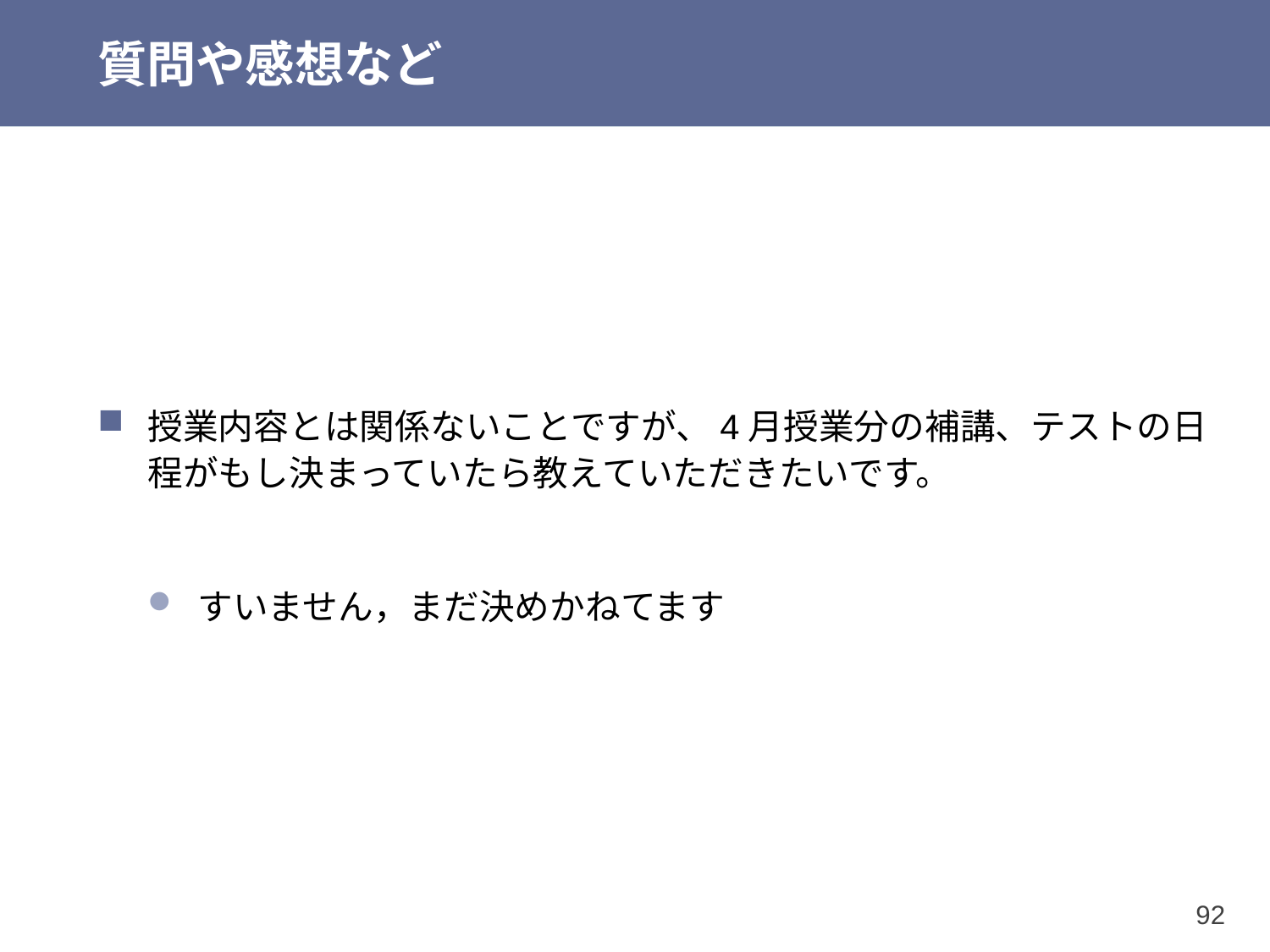

# 質問や感想など
授業内容とは関係ないことですが、4月授業分の補講、テストの日程がもし決まっていたら教えていただきたいです。

すいません，まだ決めかねてます